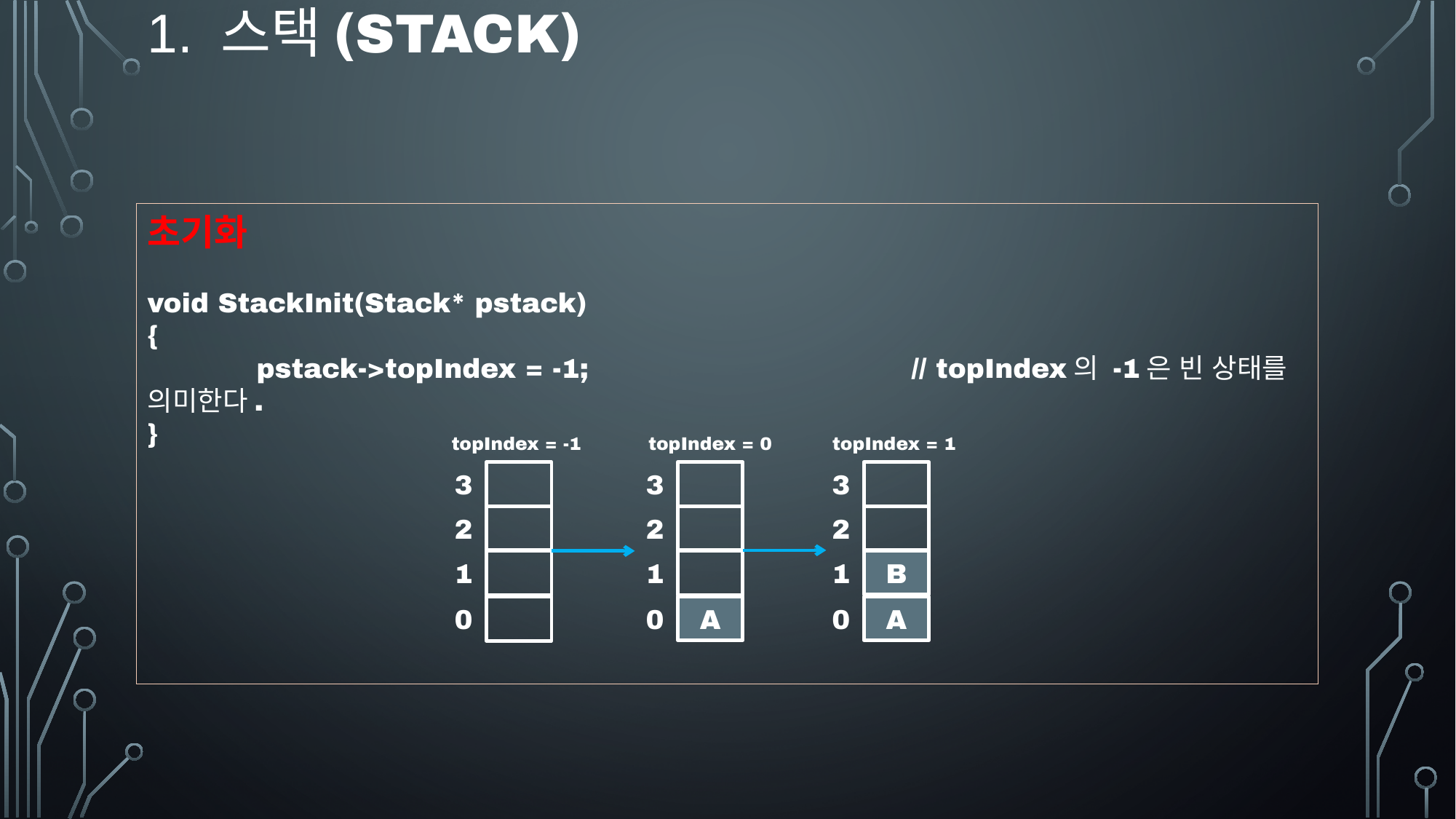

# 1. 스택(Stack)
초기화

void StackInit(Stack* pstack)
{
	pstack->topIndex = -1;			// topIndex의 -1은 빈 상태를 의미한다.
}

topIndex = -1
topIndex = 1
topIndex = 0
3

2

1

0

3

2

1

0
A
3

2

1
B
0
A